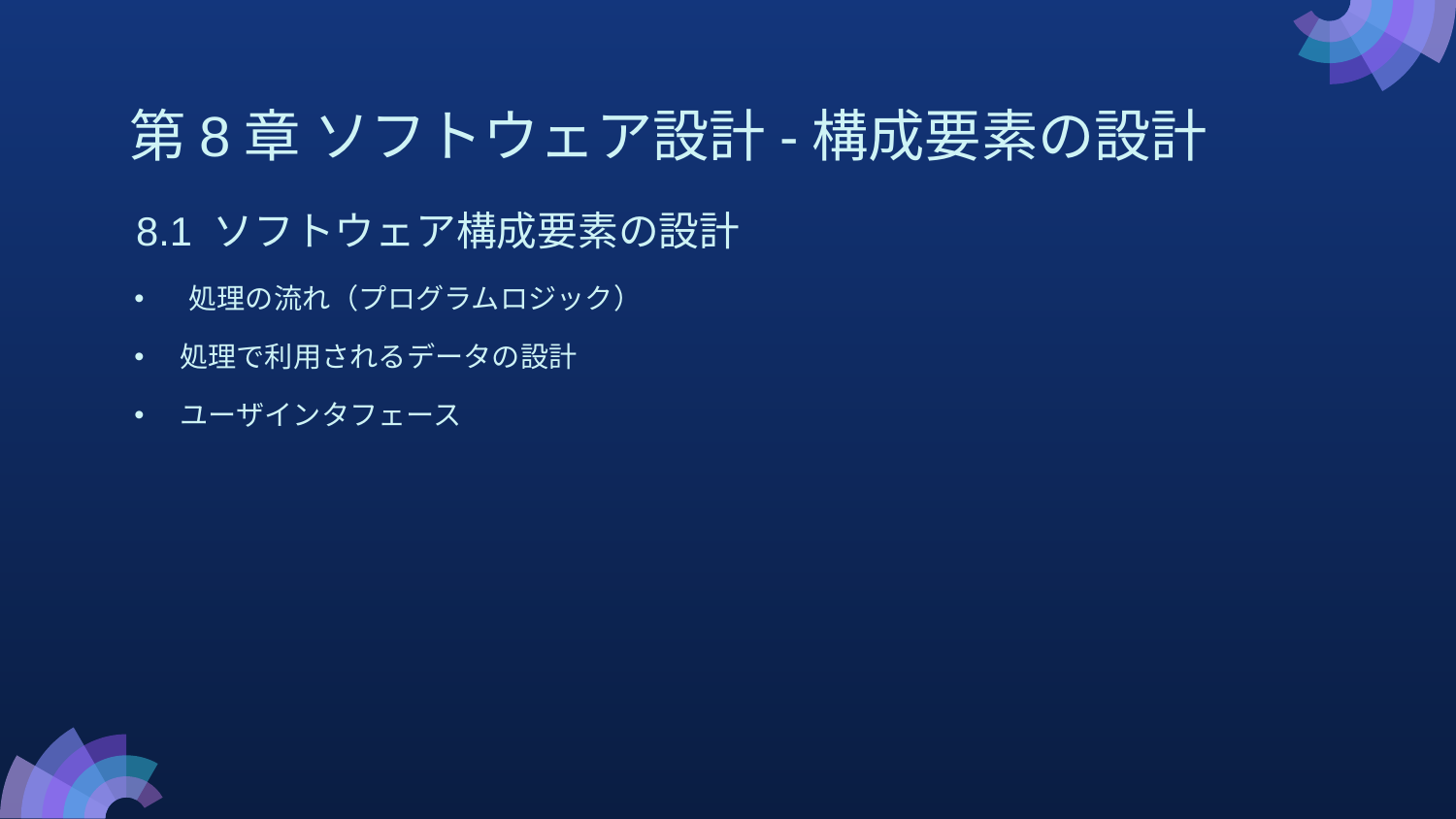

# 第8章 ソフトウェア設計-構成要素の設計
8.1 ソフトウェア構成要素の設計
処理の流れ（プログラムロジック）
処理で利用されるデータの設計
ユーザインタフェース